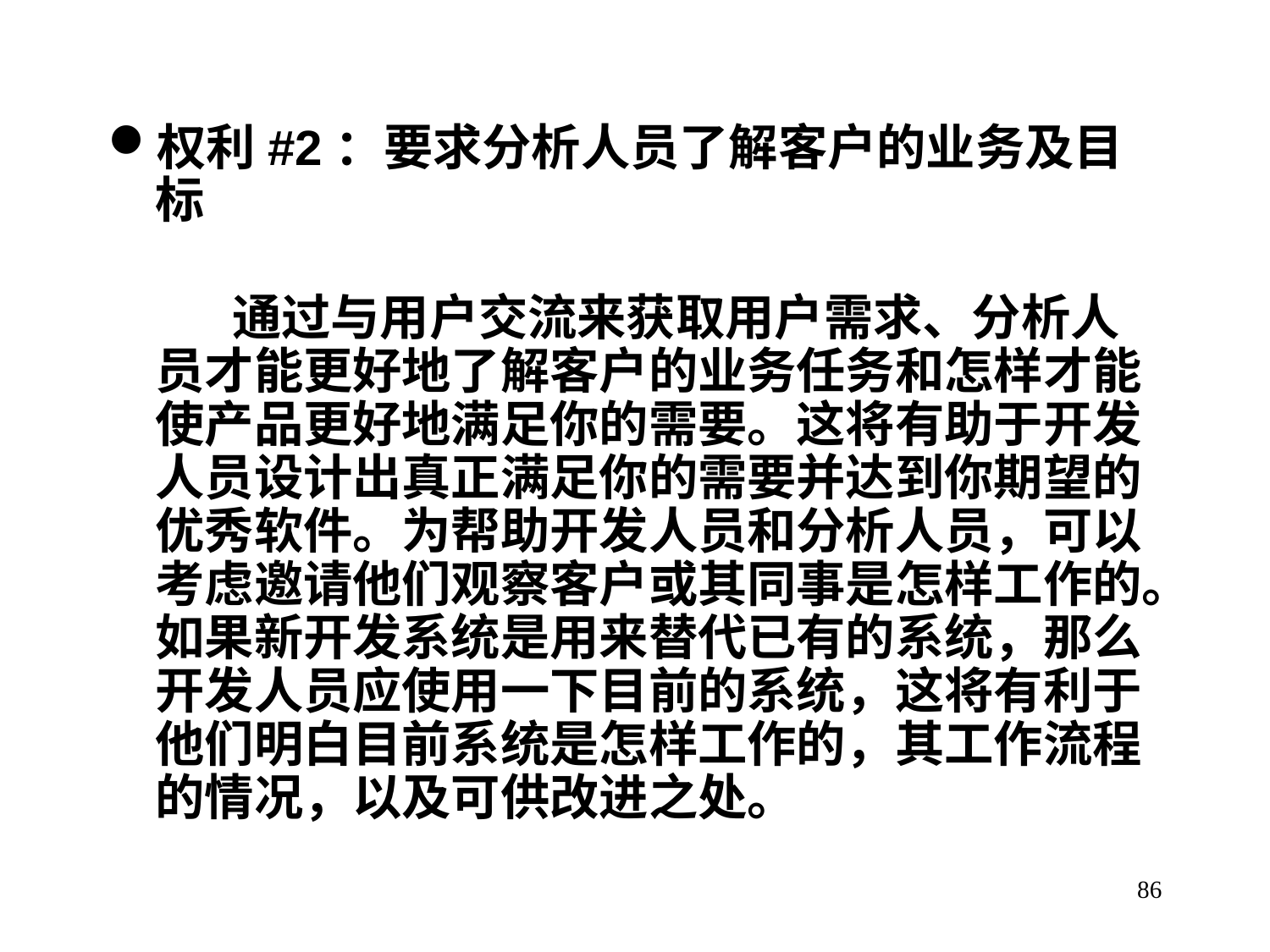

# 权利#2：要求分析人员了解客户的业务及目标

            通过与用户交流来获取用户需求、分析人员才能更好地了解客户的业务任务和怎样才能使产品更好地满足你的需要。这将有助于开发人员设计出真正满足你的需要并达到你期望的优秀软件。为帮助开发人员和分析人员，可以考虑邀请他们观察客户或其同事是怎样工作的。如果新开发系统是用来替代已有的系统，那么开发人员应使用一下目前的系统，这将有利于他们明白目前系统是怎样工作的，其工作流程的情况，以及可供改进之处。

86